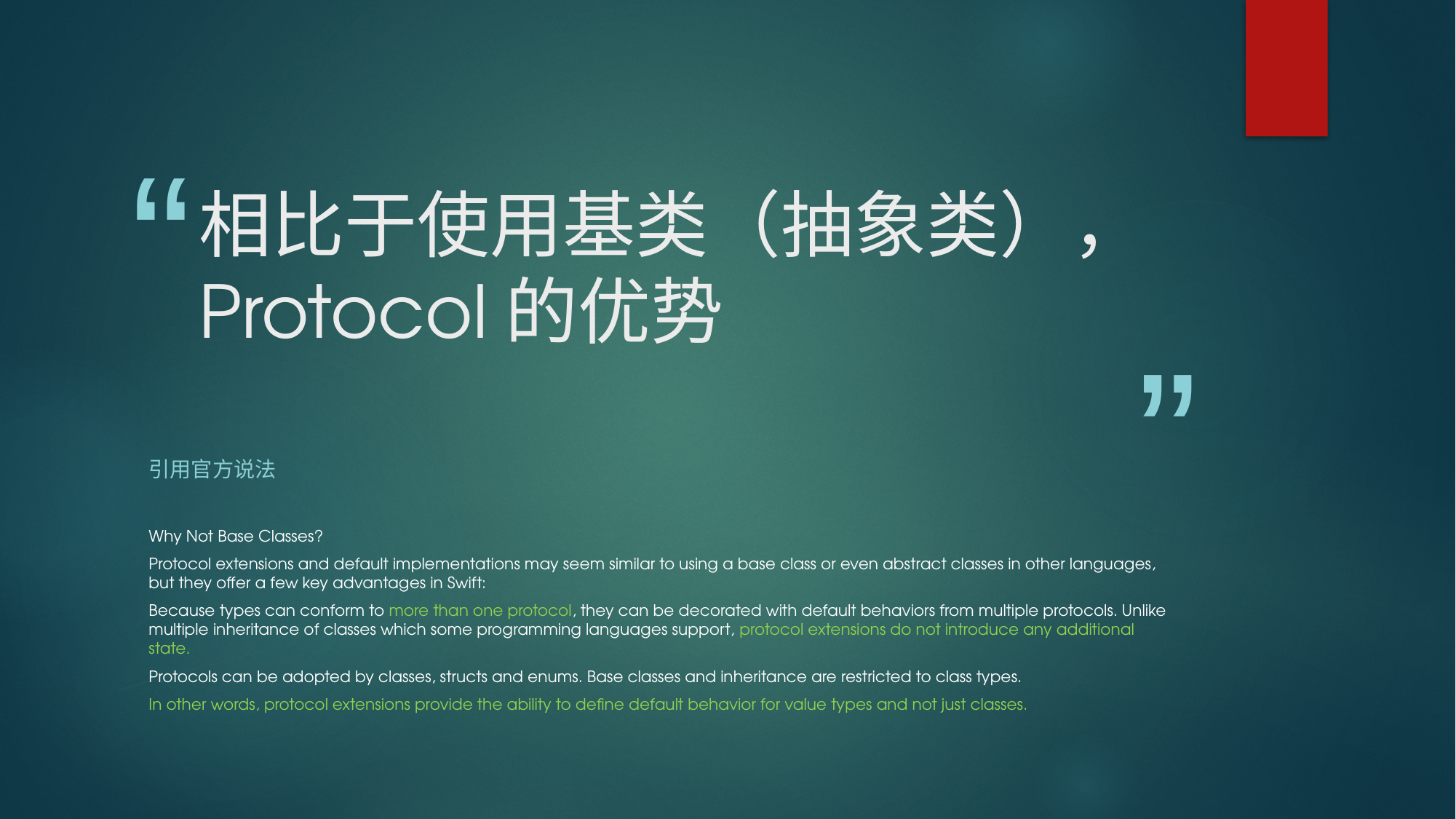

# 相比于使用基类（抽象类），Protocol的优势
引用官方说法
Why Not Base Classes?
Protocol extensions and default implementations may seem similar to using a base class or even abstract classes in other languages, but they offer a few key advantages in Swift:
Because types can conform to more than one protocol, they can be decorated with default behaviors from multiple protocols. Unlike multiple inheritance of classes which some programming languages support, protocol extensions do not introduce any additional state.
Protocols can be adopted by classes, structs and enums. Base classes and inheritance are restricted to class types.
In other words, protocol extensions provide the ability to define default behavior for value types and not just classes.